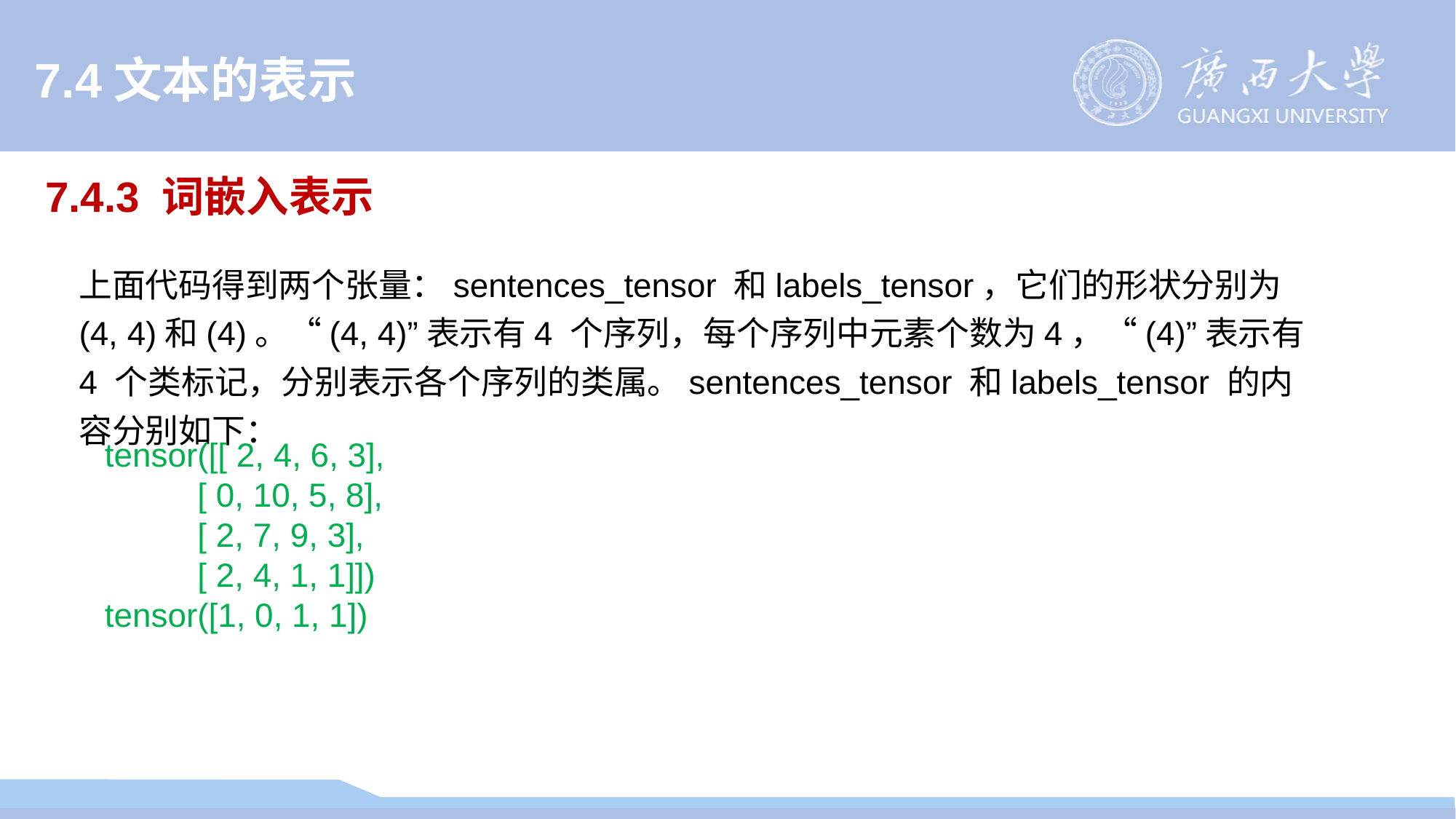

7.4文本的表示
7.4.3 词嵌入表示
上面代码得到两个张量：sentences_tensor 和labels_tensor，它们的形状分别为(4, 4)和(4)。“(4, 4)”表示有4 个序列，每个序列中元素个数为4，“(4)”表示有4 个类标记，分别表示各个序列的类属。sentences_tensor 和labels_tensor 的内容分别如下：
tensor([[ 2, 4, 6, 3],
          [ 0, 10, 5, 8],
          [ 2, 7, 9, 3],
          [ 2, 4, 1, 1]])
tensor([1, 0, 1, 1])